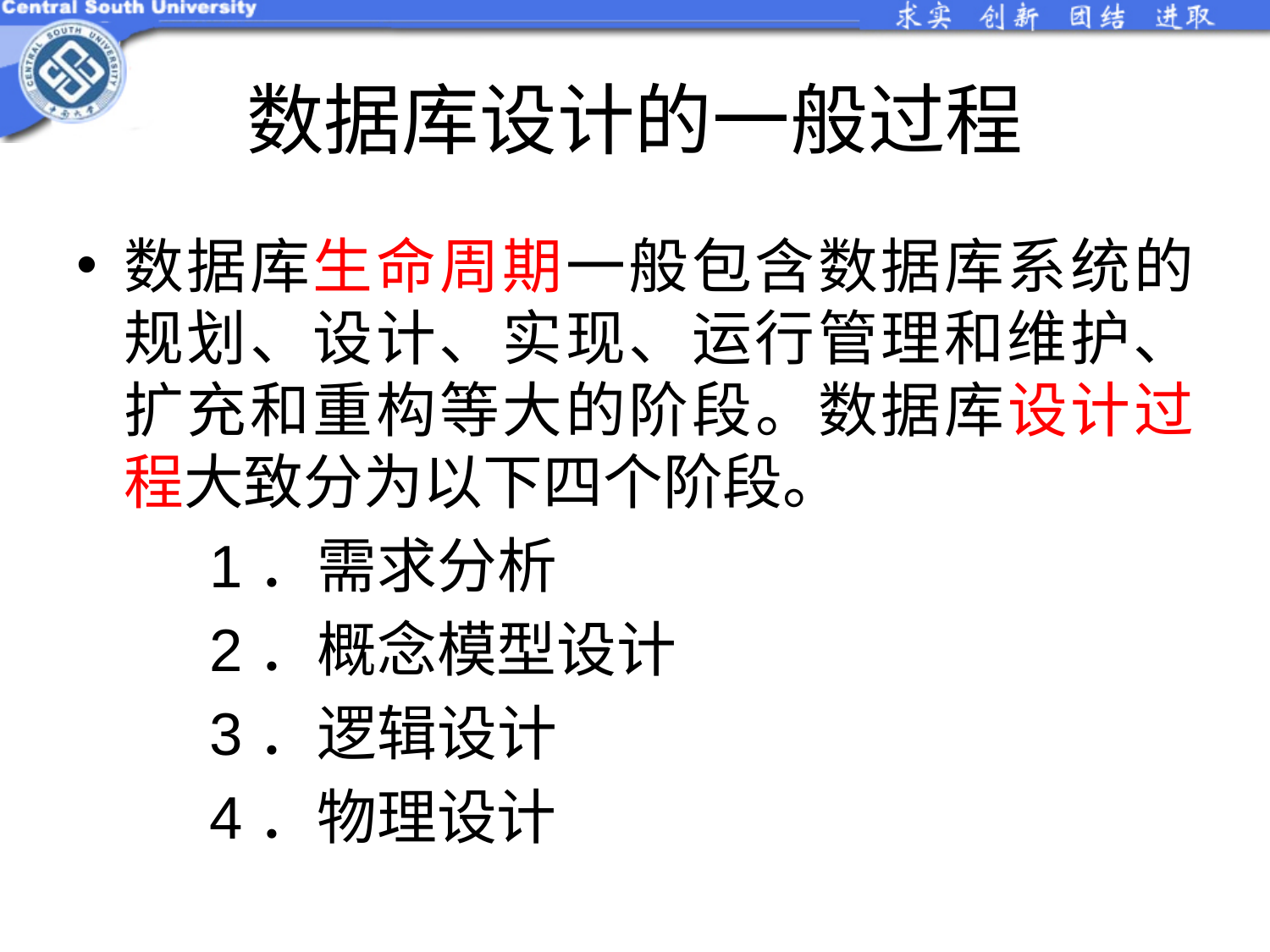

# 数据库设计的一般过程
数据库生命周期一般包含数据库系统的规划、设计、实现、运行管理和维护、扩充和重构等大的阶段。数据库设计过程大致分为以下四个阶段。
        1．需求分析
        2．概念模型设计
        3．逻辑设计
        4．物理设计